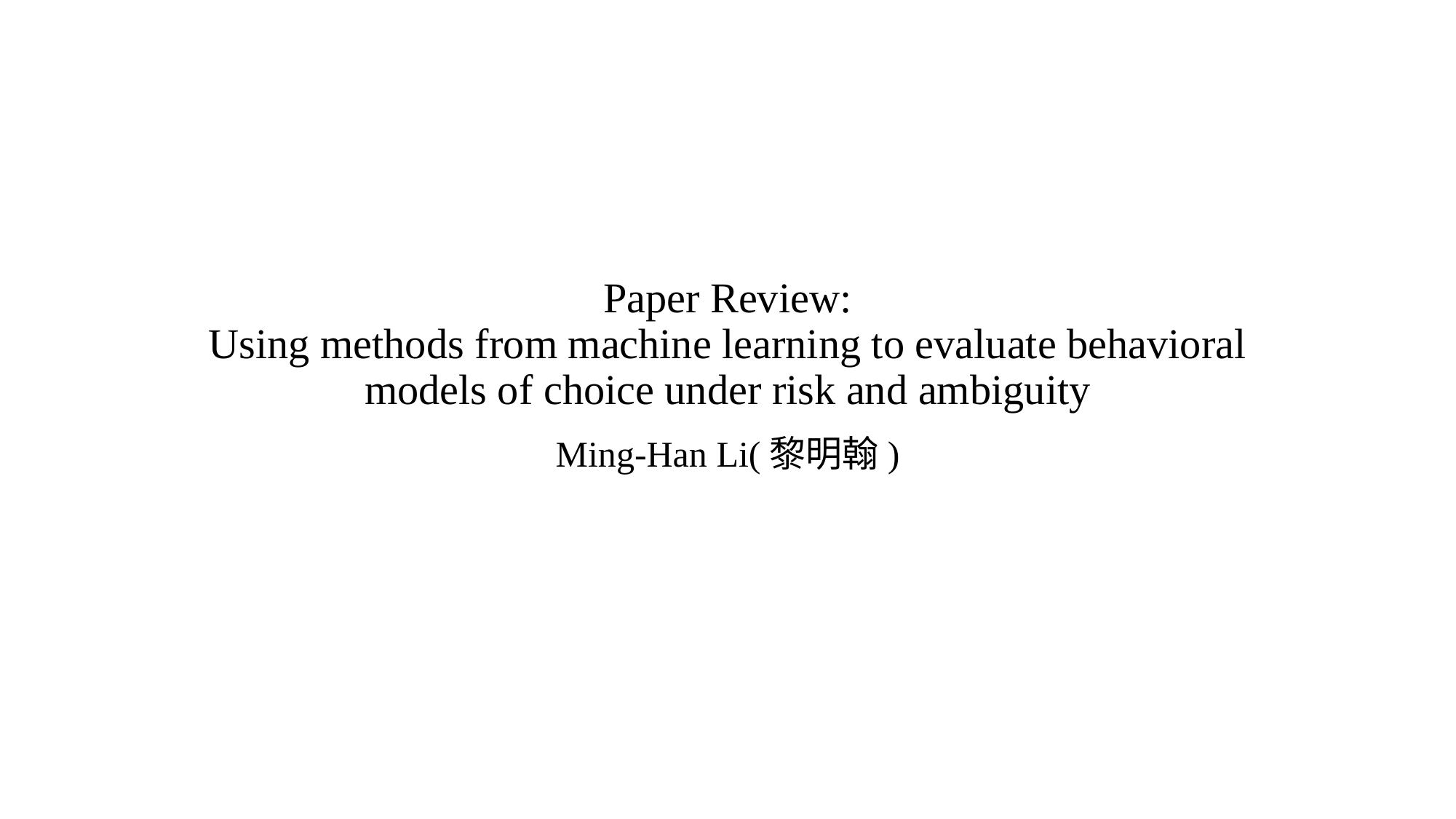

# Paper Review: Using methods from machine learning to evaluate behavioral models of choice under risk and ambiguity
Ming-Han Li(黎明翰)